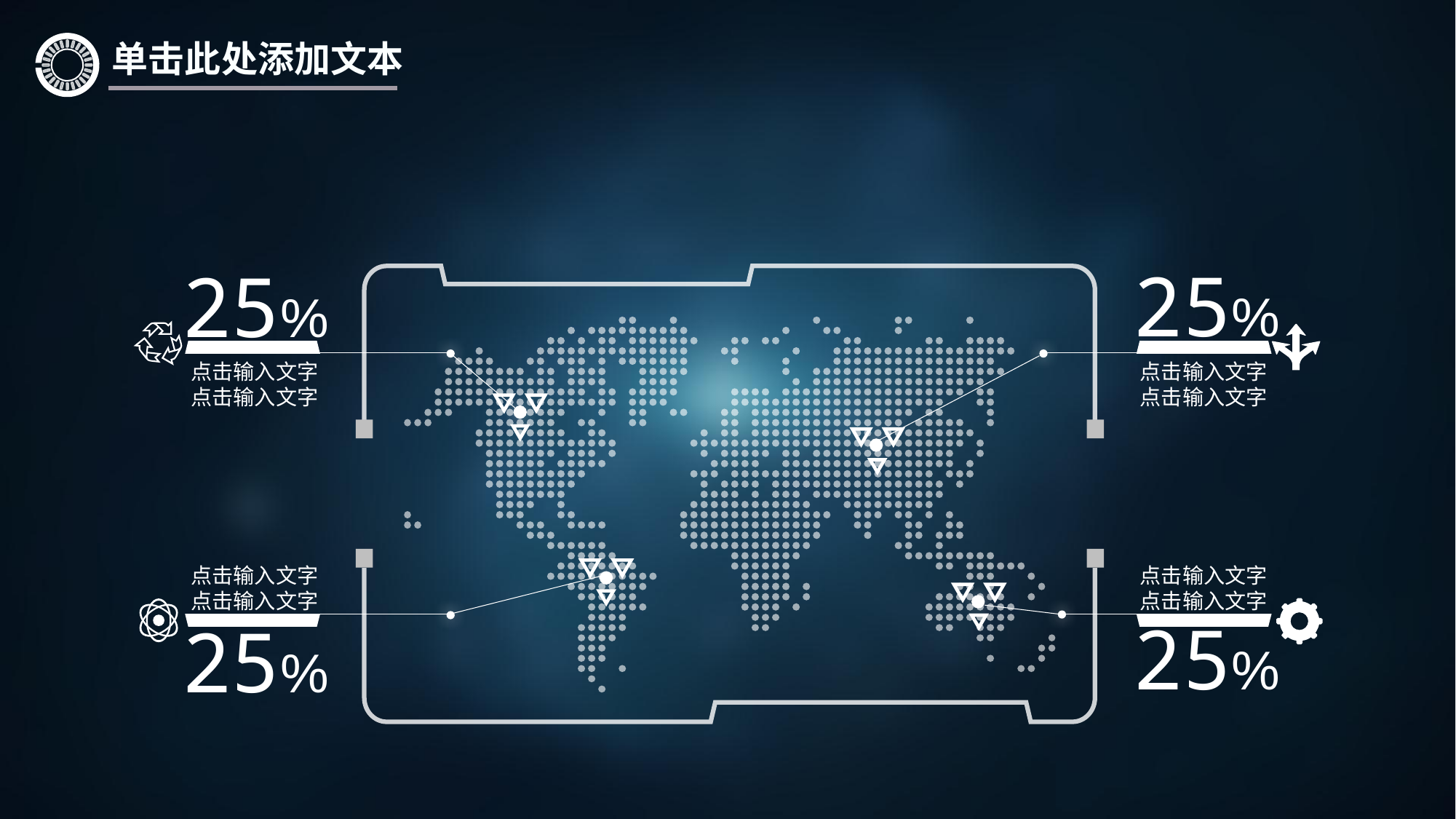

单击此处添加文本
25%
25%

点击输入文字
点击输入文字
点击输入文字
点击输入文字

点击输入文字
点击输入文字
点击输入文字
点击输入文字

25%
25%